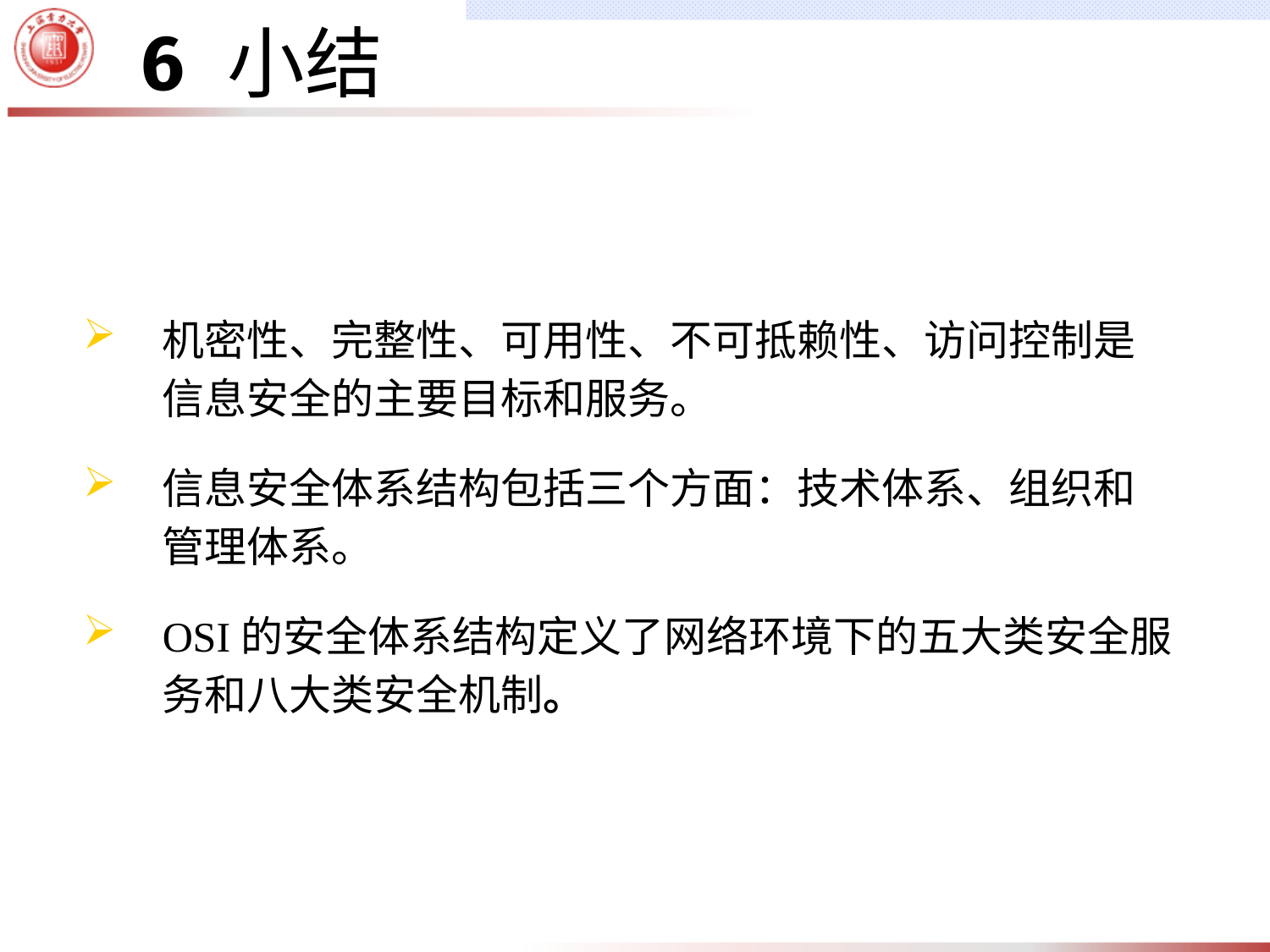

6
小结
机密性、完整性、可用性、不可抵赖性、访问控制是信息安全的主要目标和服务。
信息安全体系结构包括三个方面：技术体系、组织和管理体系。
OSI的安全体系结构定义了网络环境下的五大类安全服务和八大类安全机制。